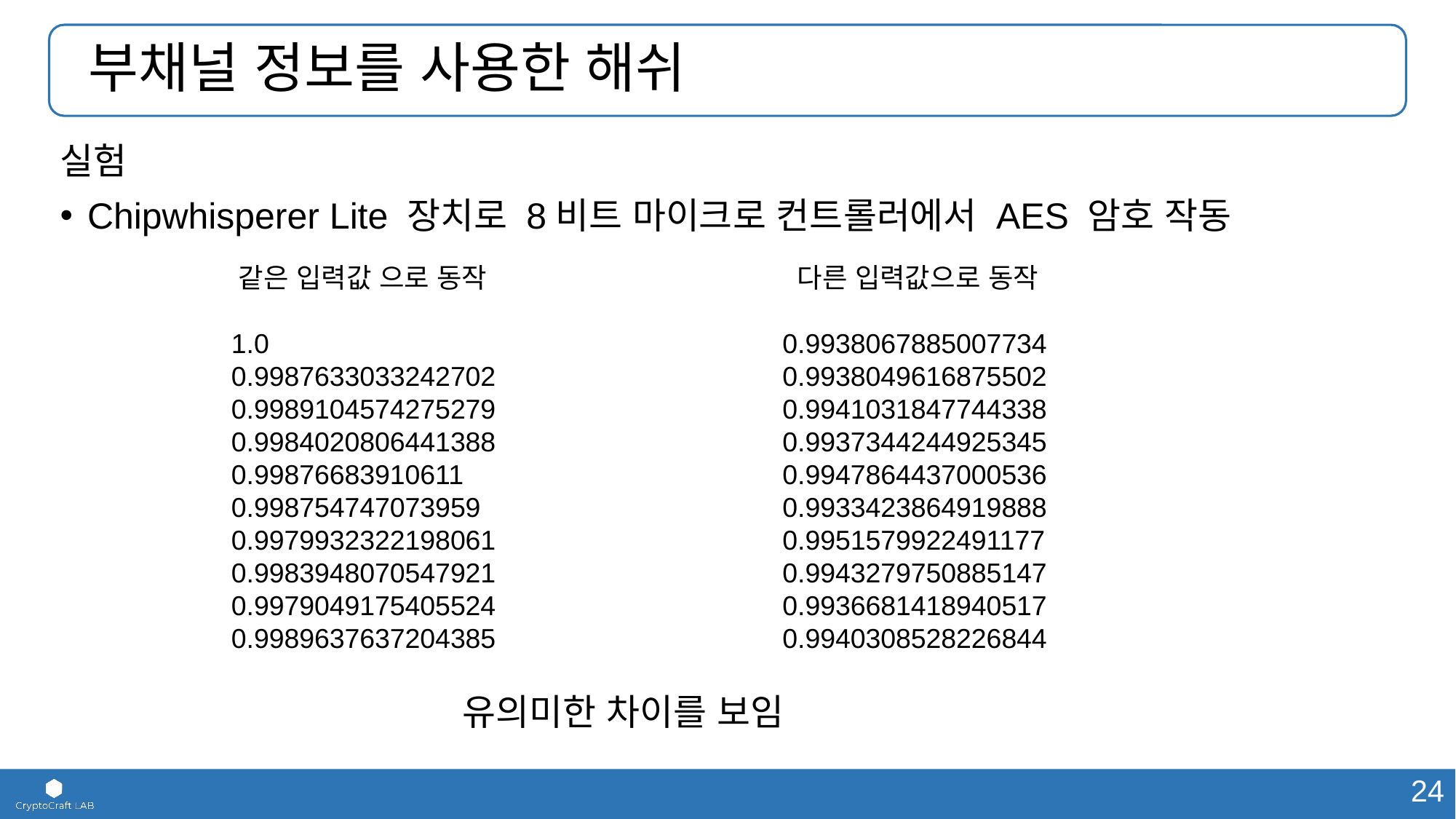

# 부채널 정보를 사용한 해쉬
실험
Chipwhisperer Lite 장치로 8비트 마이크로 컨트롤러에서 AES 암호 작동

같은 입력값 으로 동작

1.0
0.9987633033242702
0.9989104574275279
0.9984020806441388
0.99876683910611
0.998754747073959
0.9979932322198061
0.9983948070547921
0.9979049175405524
0.9989637637204385
다른 입력값으로 동작

0.9938067885007734
0.9938049616875502
0.9941031847744338
0.9937344244925345
0.9947864437000536
0.9933423864919888
0.9951579922491177
0.9943279750885147
0.9936681418940517
0.9940308528226844
유의미한 차이를 보임